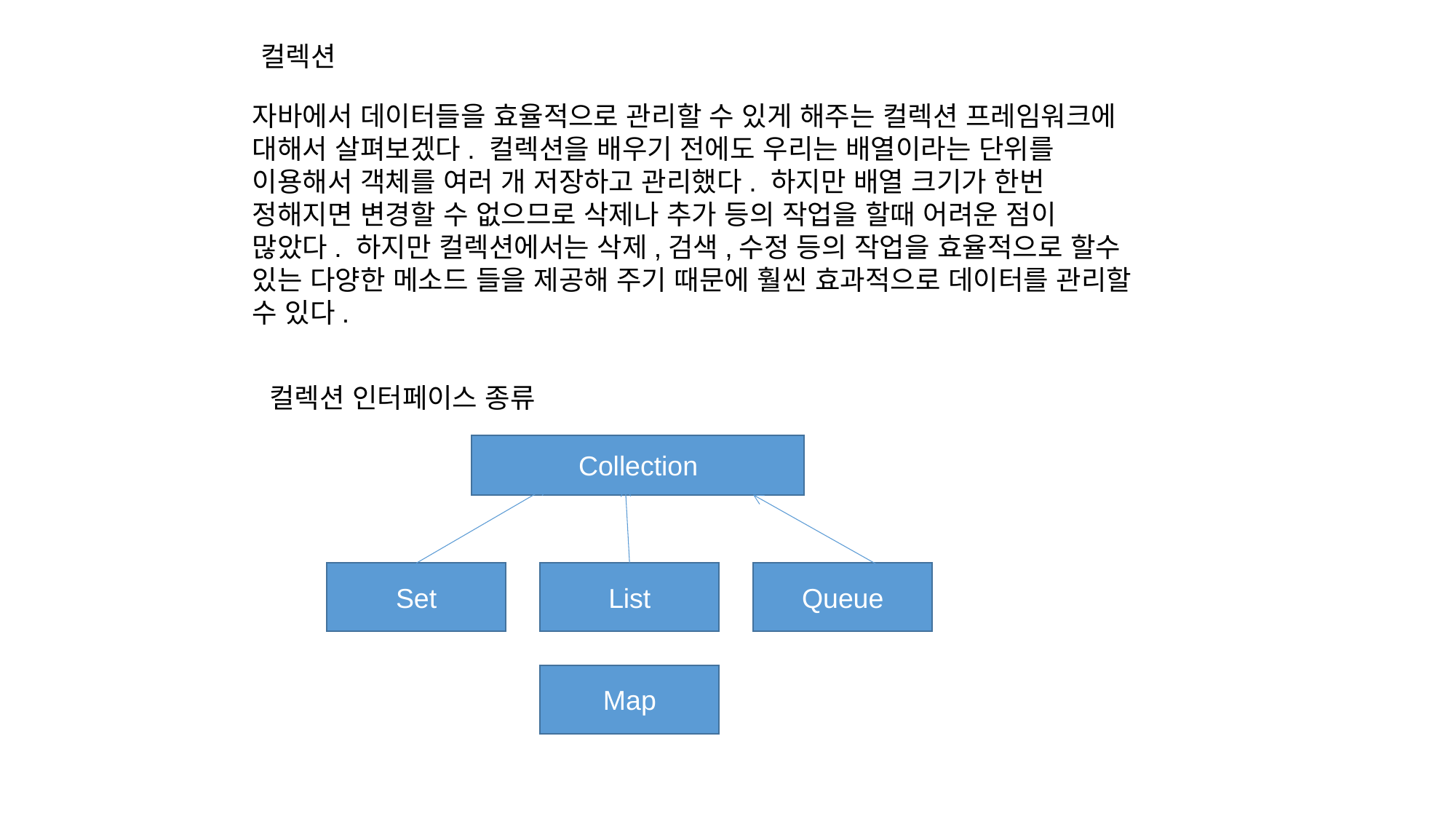

컬렉션
자바에서 데이터들을 효율적으로 관리할 수 있게 해주는 컬렉션 프레임워크에 대해서 살펴보겠다. 컬렉션을 배우기 전에도 우리는 배열이라는 단위를 이용해서 객체를 여러 개 저장하고 관리했다. 하지만 배열 크기가 한번 정해지면 변경할 수 없으므로 삭제나 추가 등의 작업을 할때 어려운 점이 많았다. 하지만 컬렉션에서는 삭제,검색,수정 등의 작업을 효율적으로 할수 있는 다양한 메소드 들을 제공해 주기 때문에 훨씬 효과적으로 데이터를 관리할 수 있다.
컬렉션 인터페이스 종류
Collection
Set
List
Queue
Map